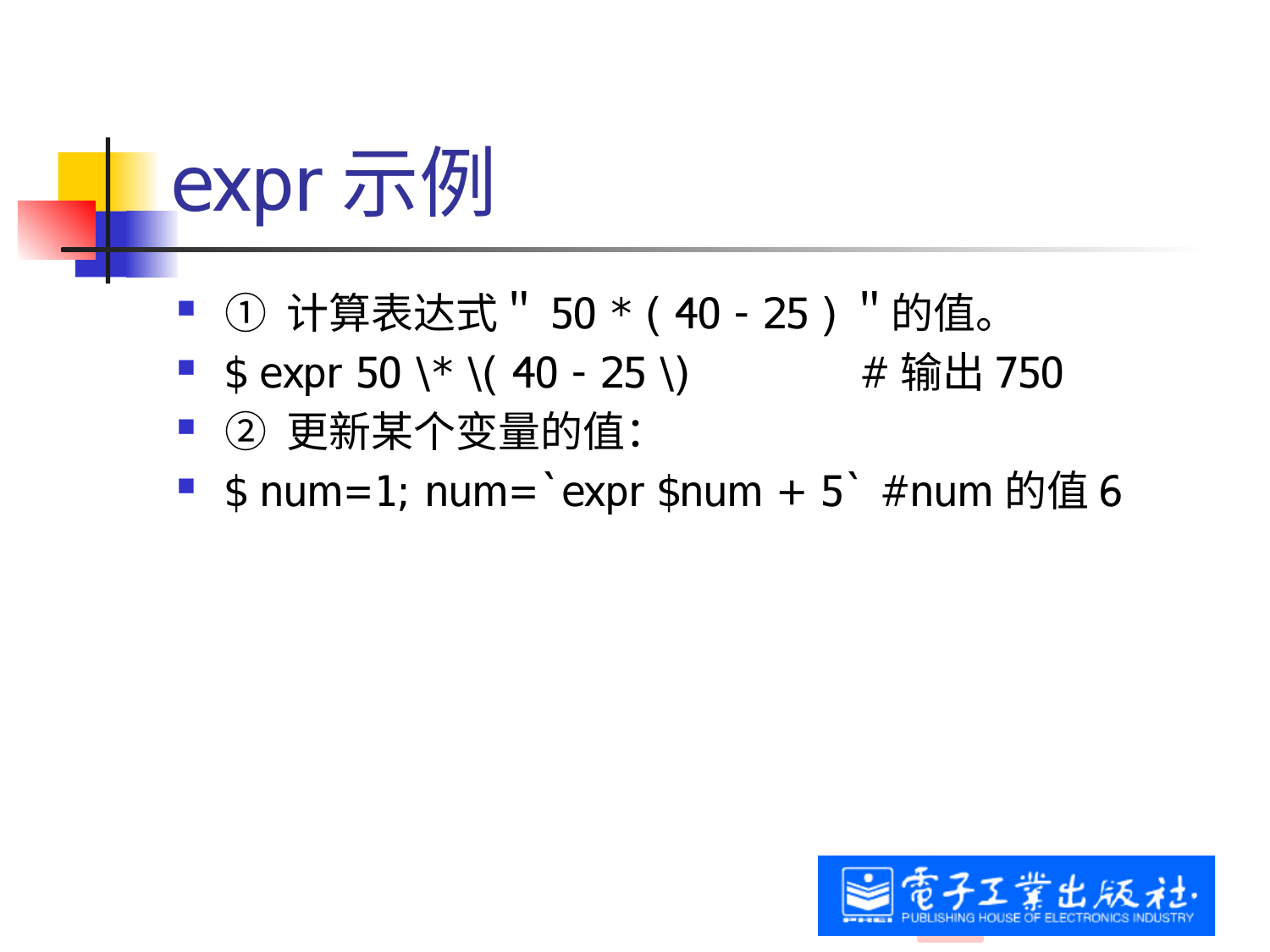

# expr示例
① 计算表达式＂50 * ( 40 - 25 )＂的值。
$ expr 50 \* \( 40 - 25 \)		#输出750
② 更新某个变量的值：
$ num=1; num=`expr $num + 5` #num的值6